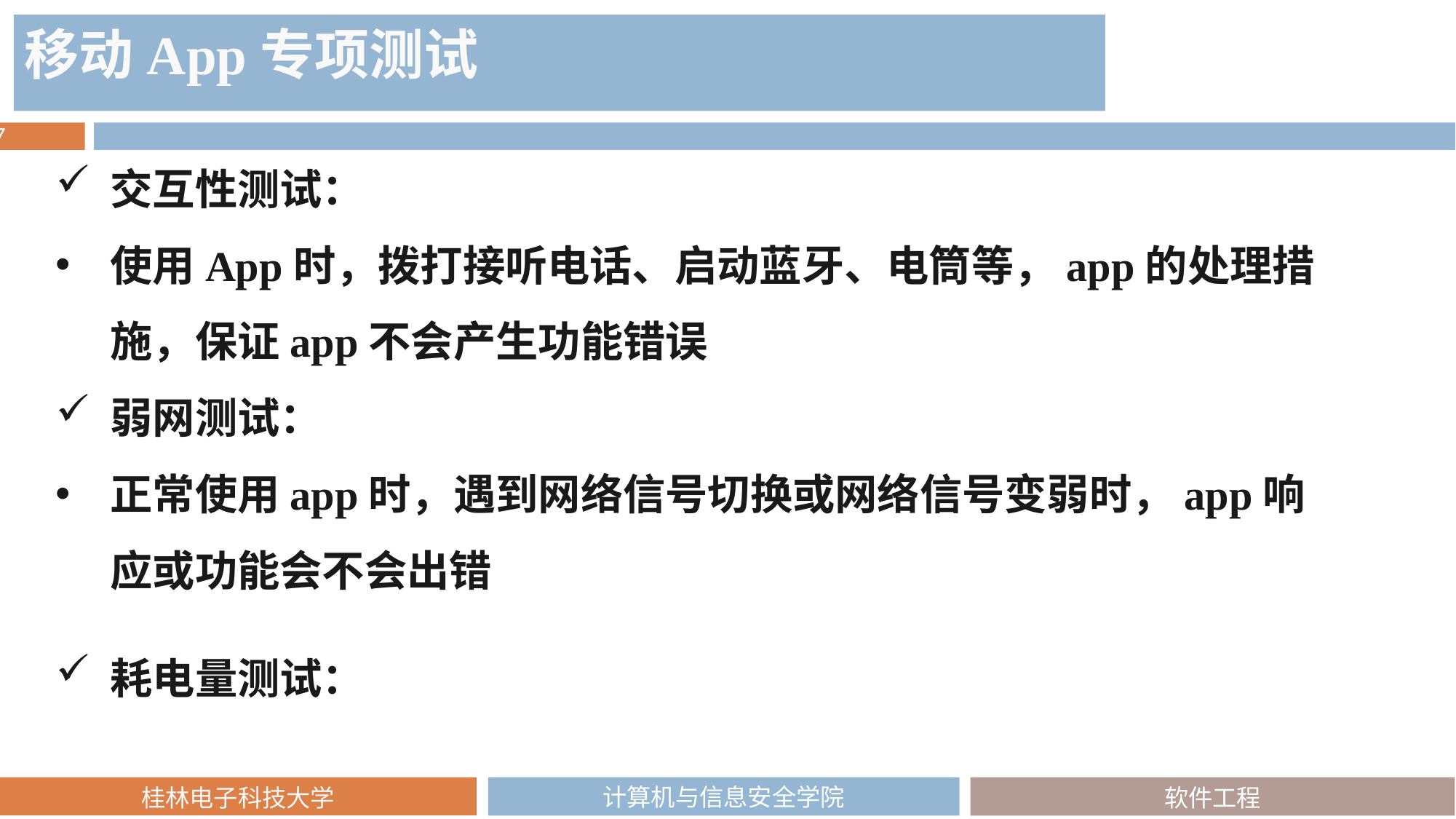

移动App专项测试
交互性测试：
使用App时，拨打接听电话、启动蓝牙、电筒等，app的处理措施，保证app不会产生功能错误
弱网测试：
正常使用app时，遇到网络信号切换或网络信号变弱时，app响应或功能会不会出错
耗电量测试：